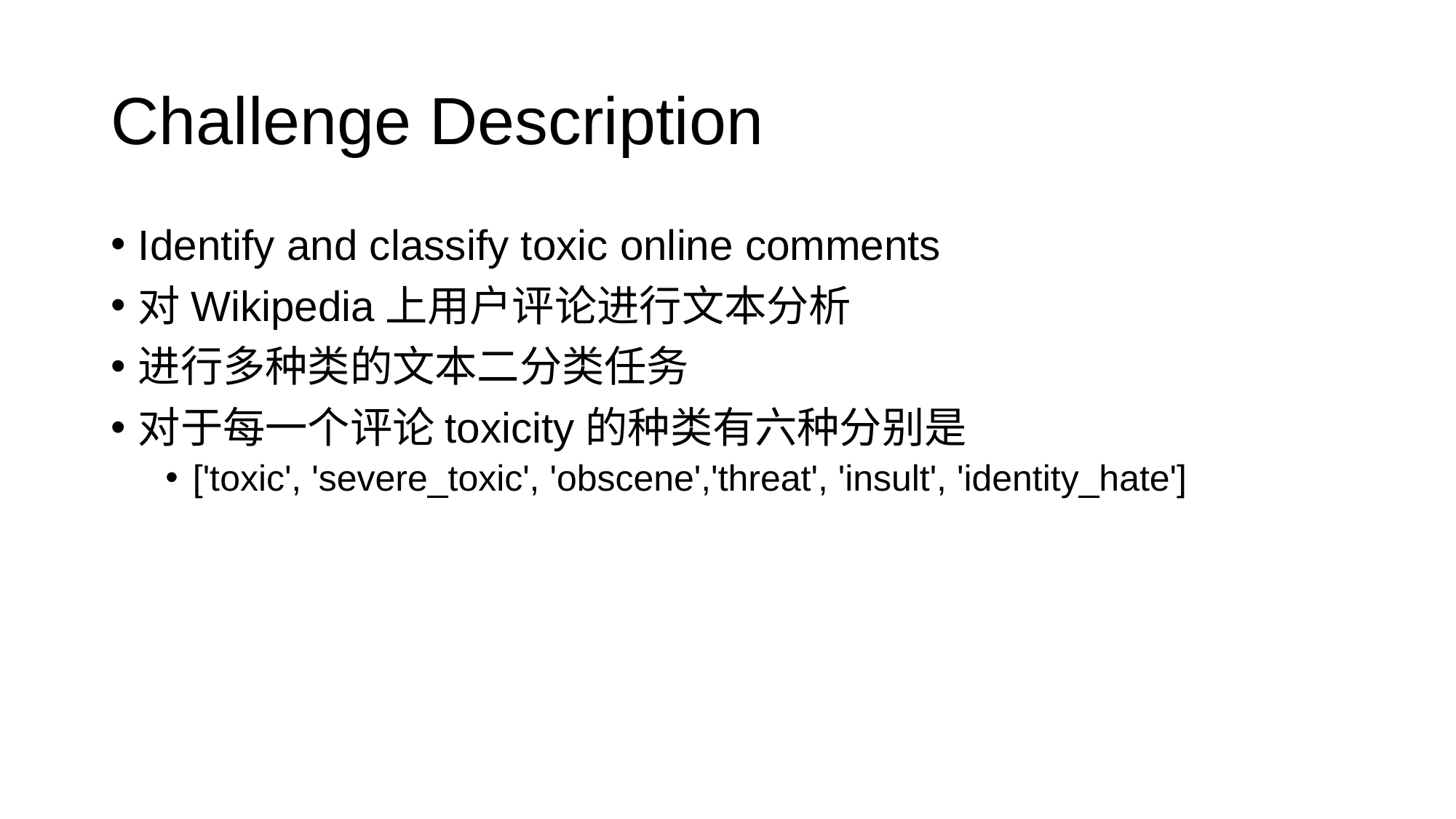

# Challenge Description
Identify and classify toxic online comments
对Wikipedia上用户评论进行文本分析
进行多种类的文本二分类任务
对于每一个评论toxicity的种类有六种分别是
['toxic', 'severe_toxic', 'obscene','threat', 'insult', 'identity_hate']